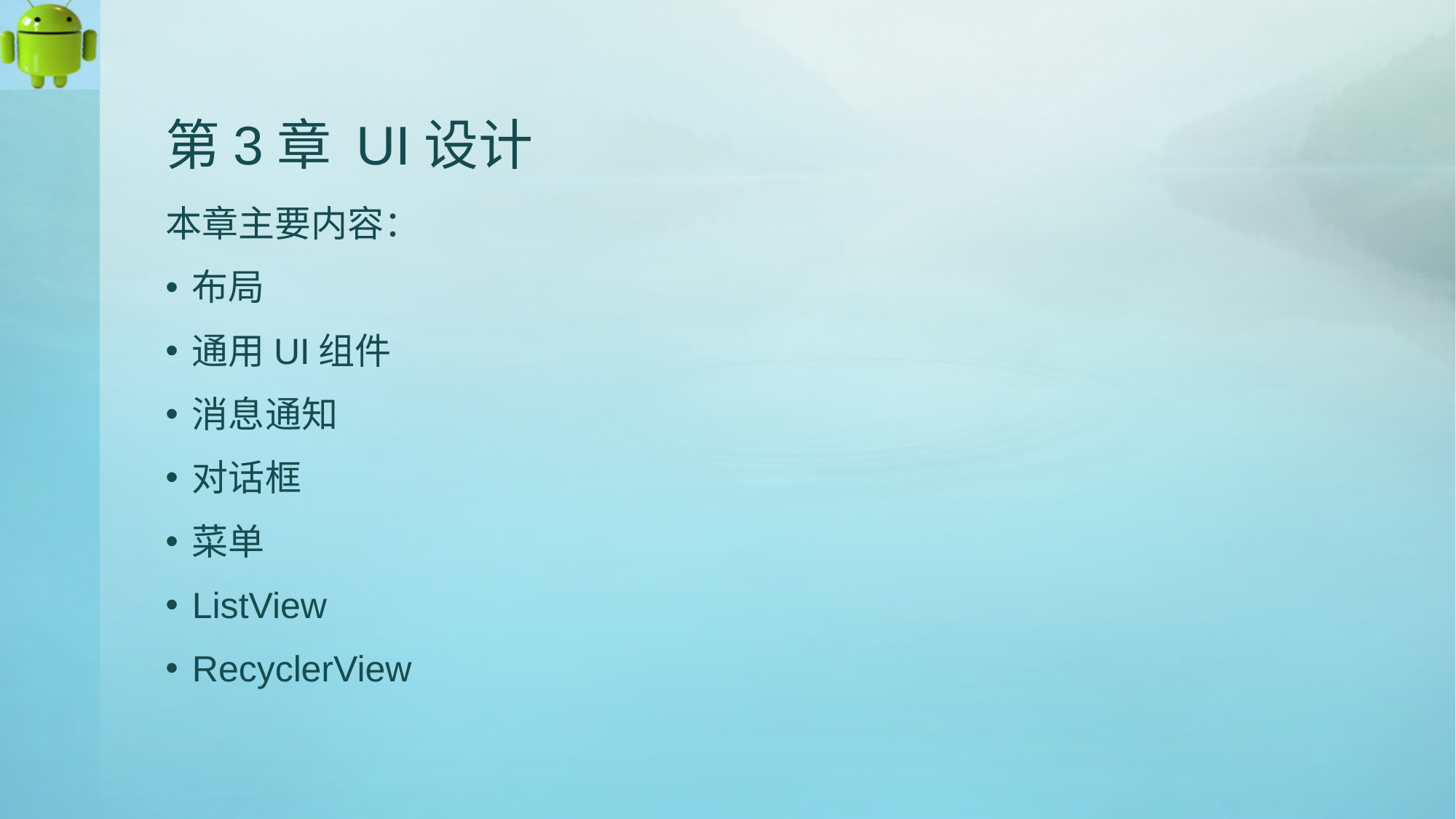

# 第3章 UI设计
本章主要内容：
布局
通用UI组件
消息通知
对话框
菜单
ListView
RecyclerView